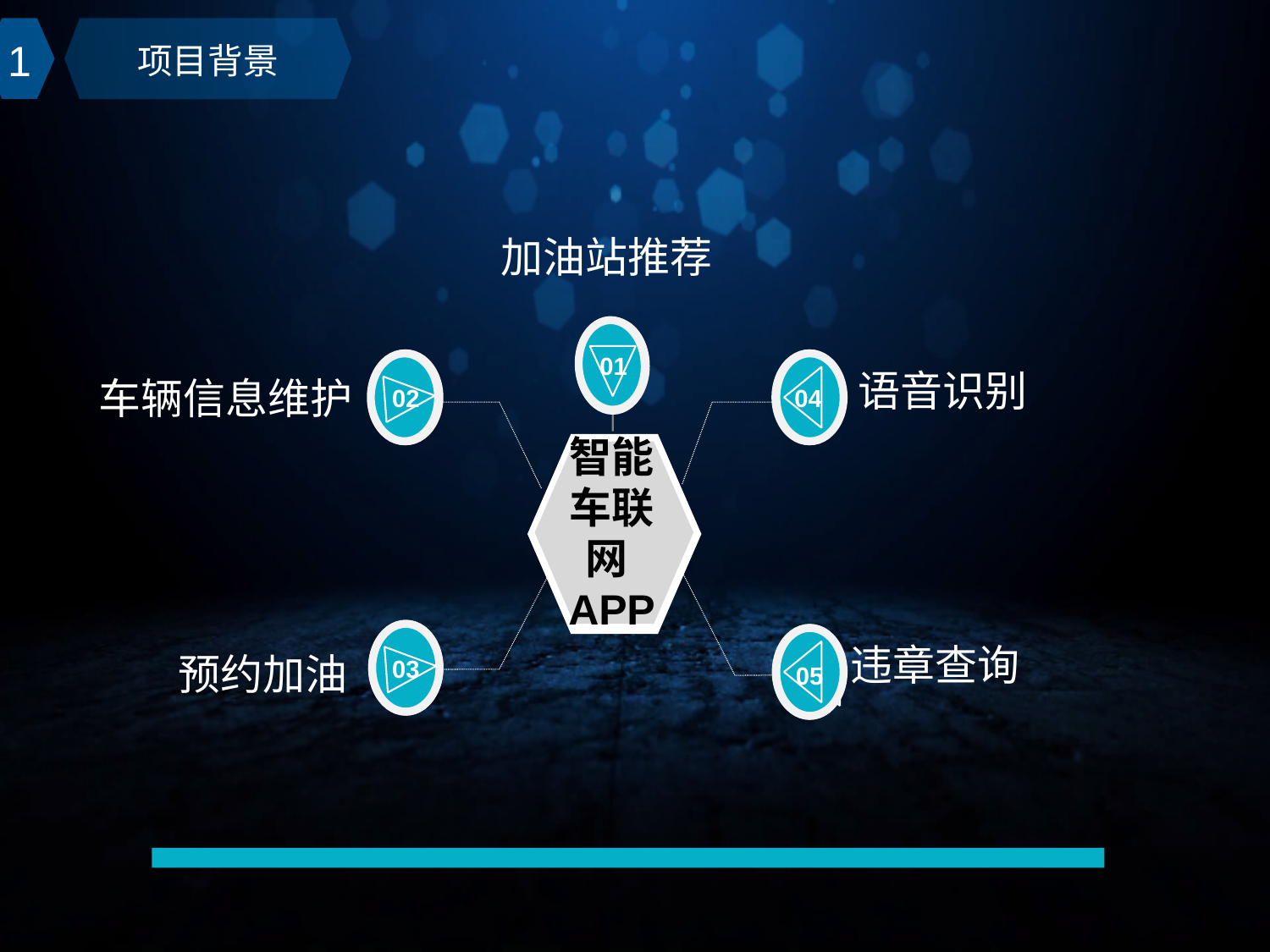

1

项目背景
加油站推荐

01

语音识别

车辆信息维护
02
04

智能
车联网APP

CSWADI

违章查询
预约加油
03

05